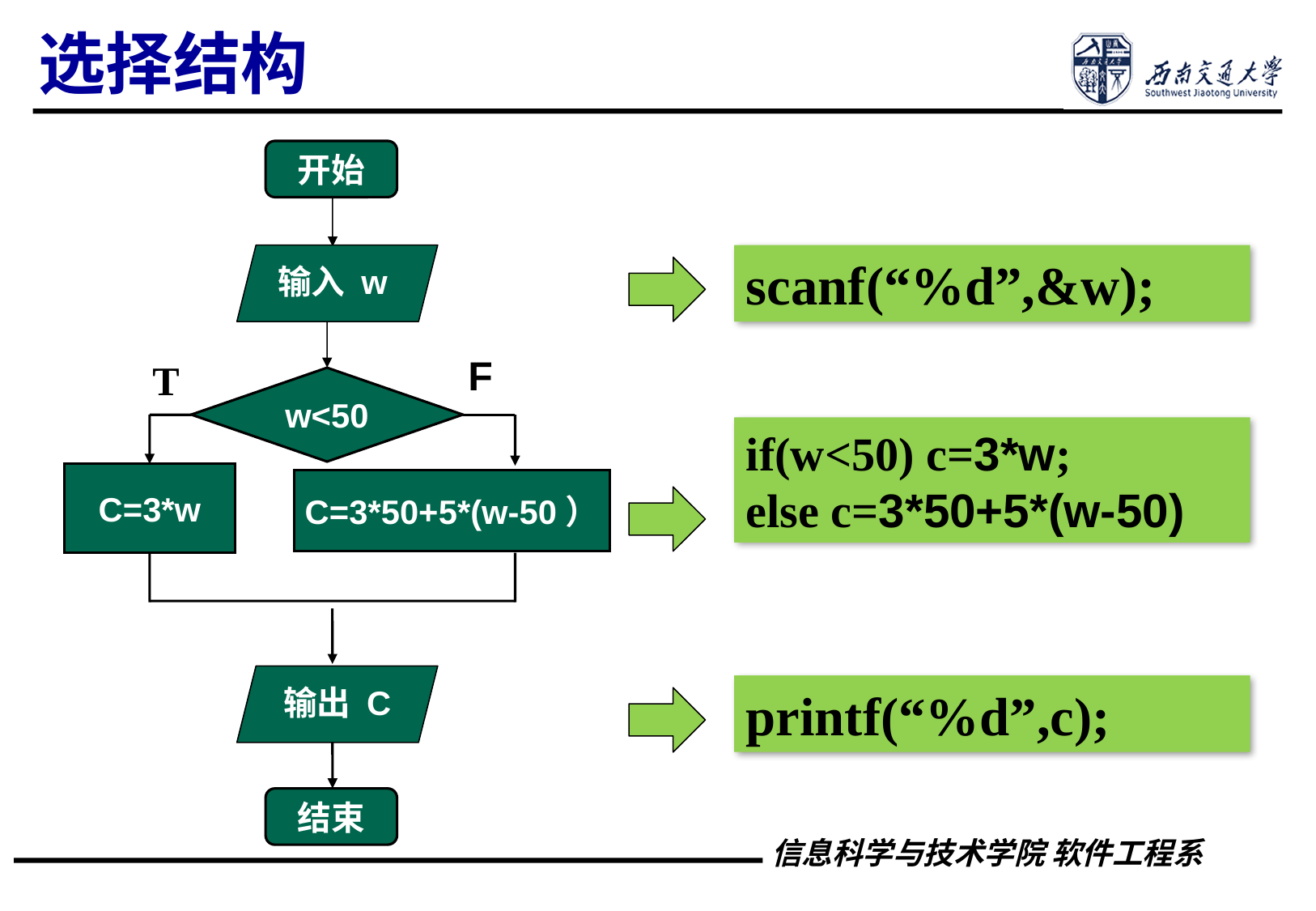

选择结构
开始

结束

w<50

C=3*w
C=3*50+5*(w-50）

T
F
F
T
scanf(“%d”,&w);

输入 w

if(w<50) c=3*w;
else c=3*50+5*(w-50)

输出 C

printf(“%d”,c);